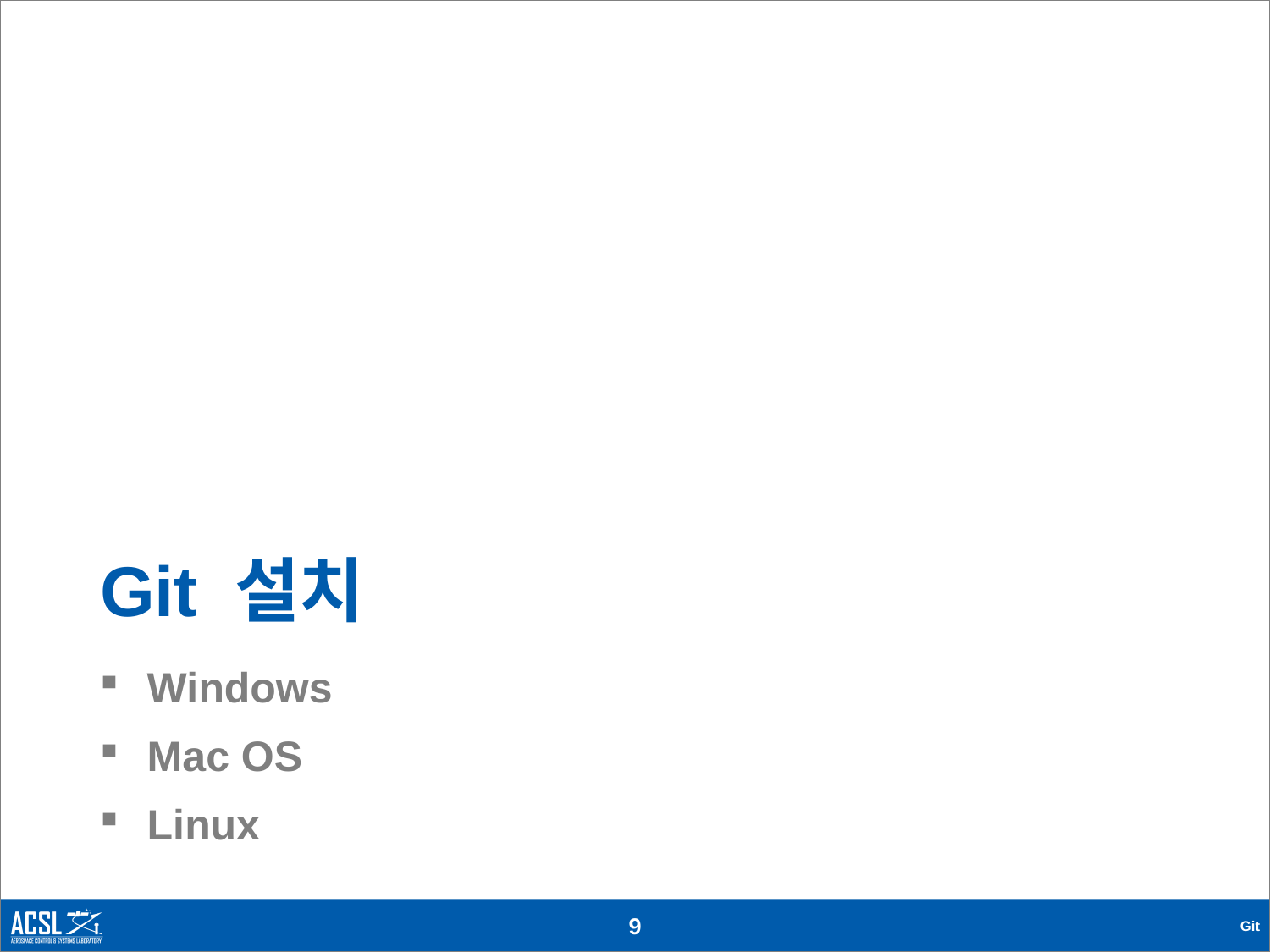

# Git 설치
| Windows |
| --- |
| Mac OS |
| Linux |
9
Git